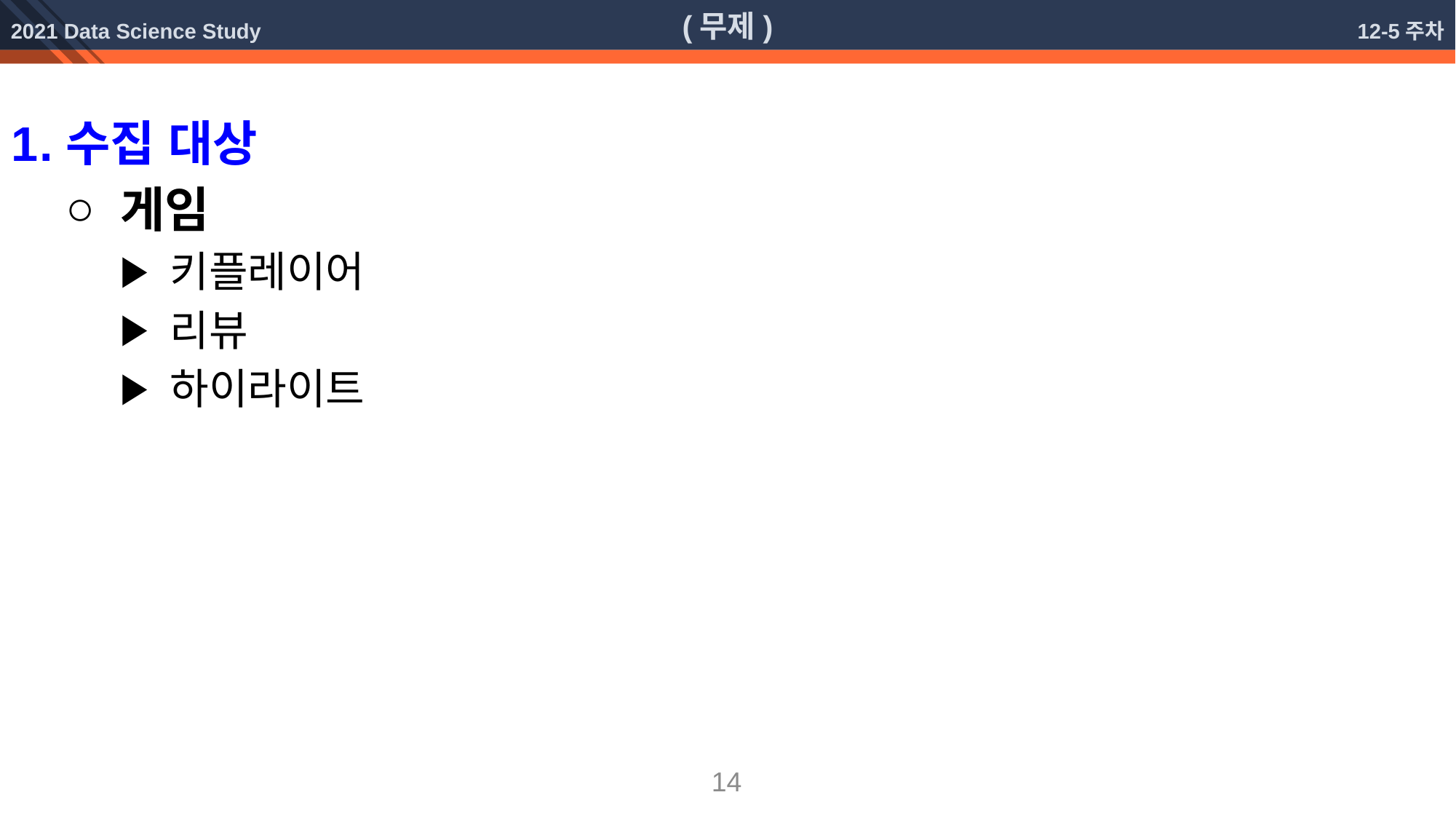

수집 대상
 게임
 키플레이어
 리뷰
 하이라이트
14